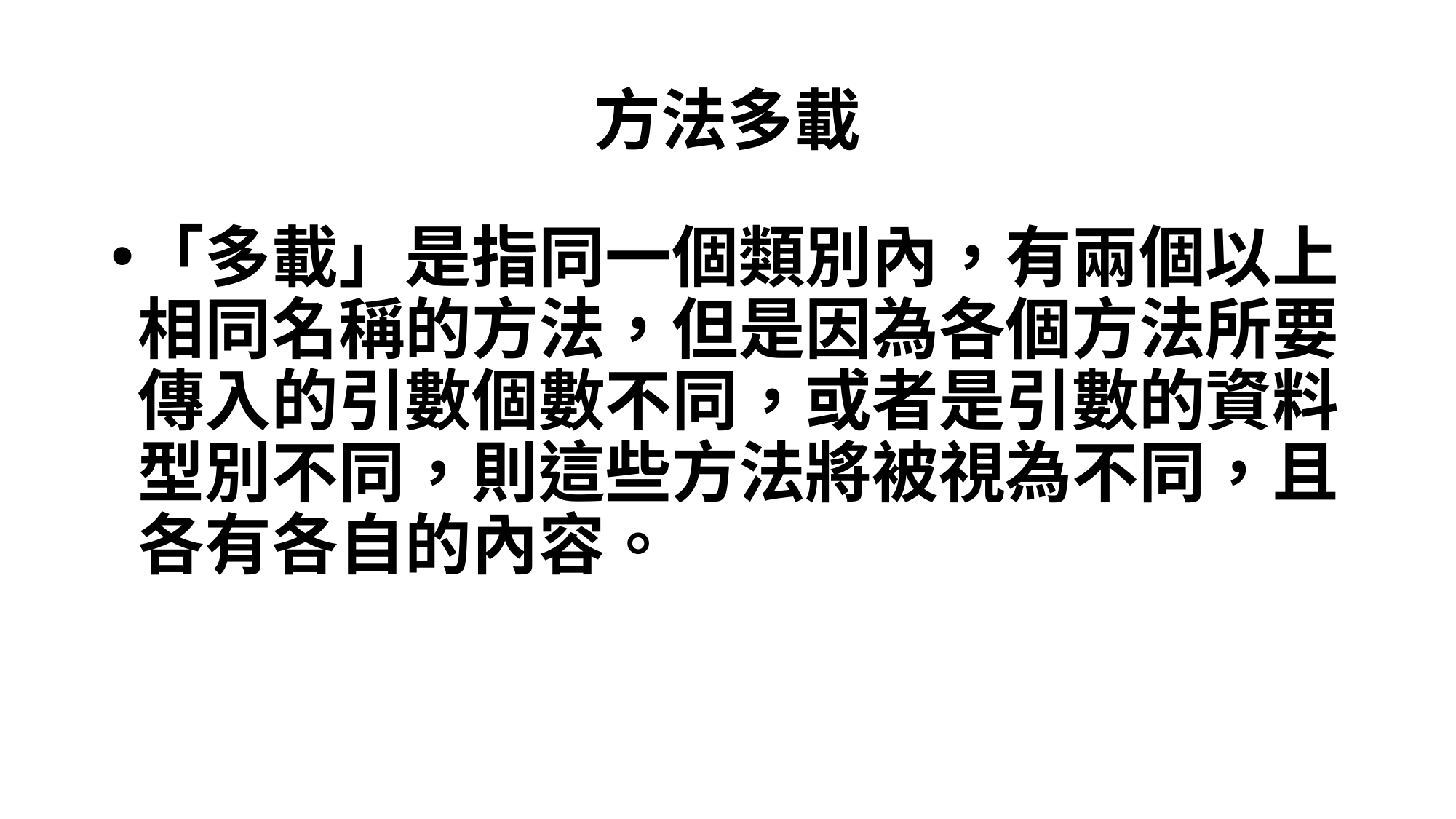

# 方法多載
「多載」是指同一個類別內，有兩個以上相同名稱的方法，但是因為各個方法所要傳入的引數個數不同，或者是引數的資料型別不同，則這些方法將被視為不同，且各有各自的內容。